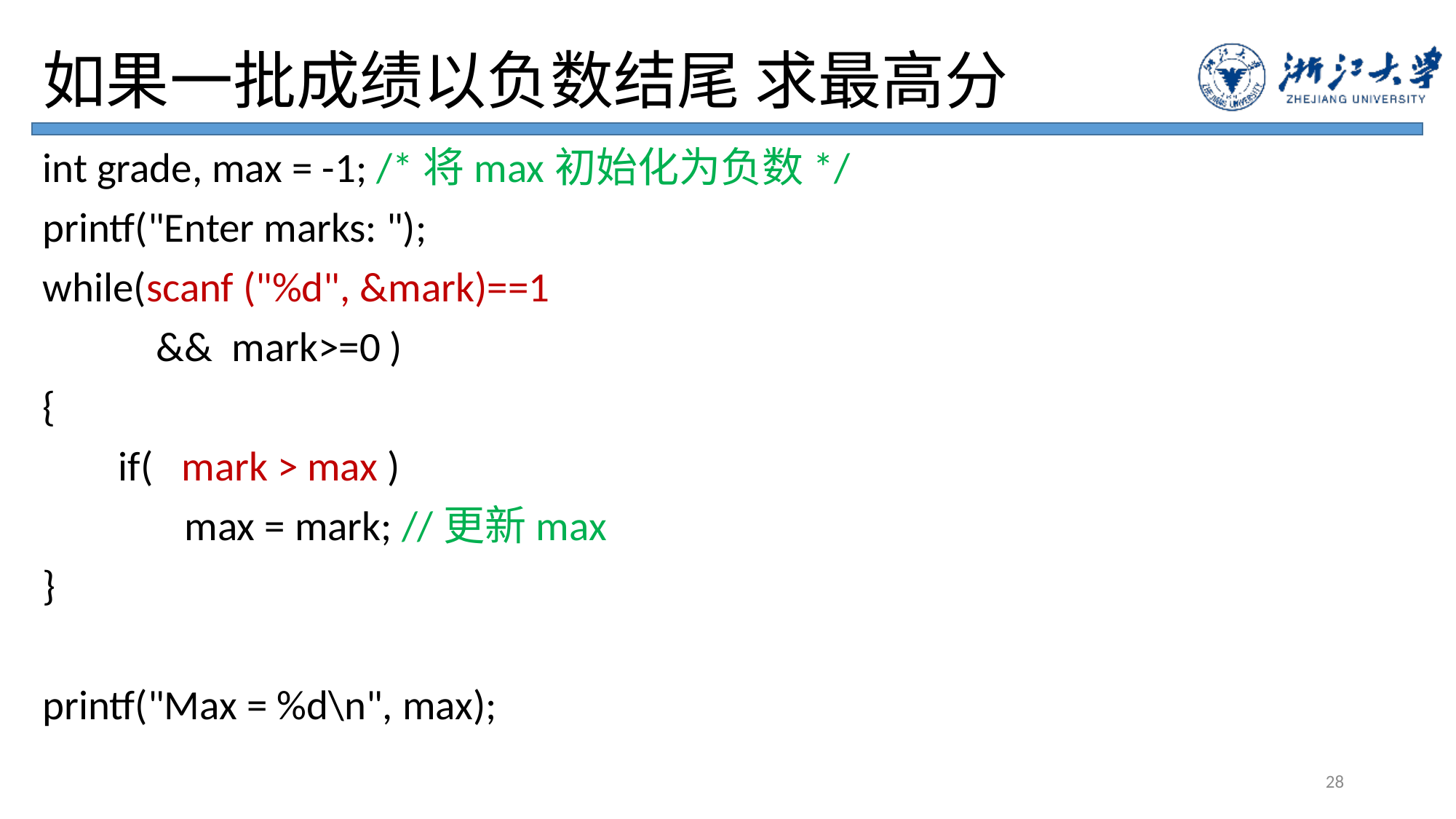

# 如果一批成绩以负数结尾 求最高分
int grade, max = -1; /*将max初始化为负数*/
printf("Enter marks: ");
while(scanf ("%d", &mark)==1
            &&  mark>=0 )
{
        if(   mark > max )
               max = mark; //更新max
}

printf("Max = %d\n", max);

28